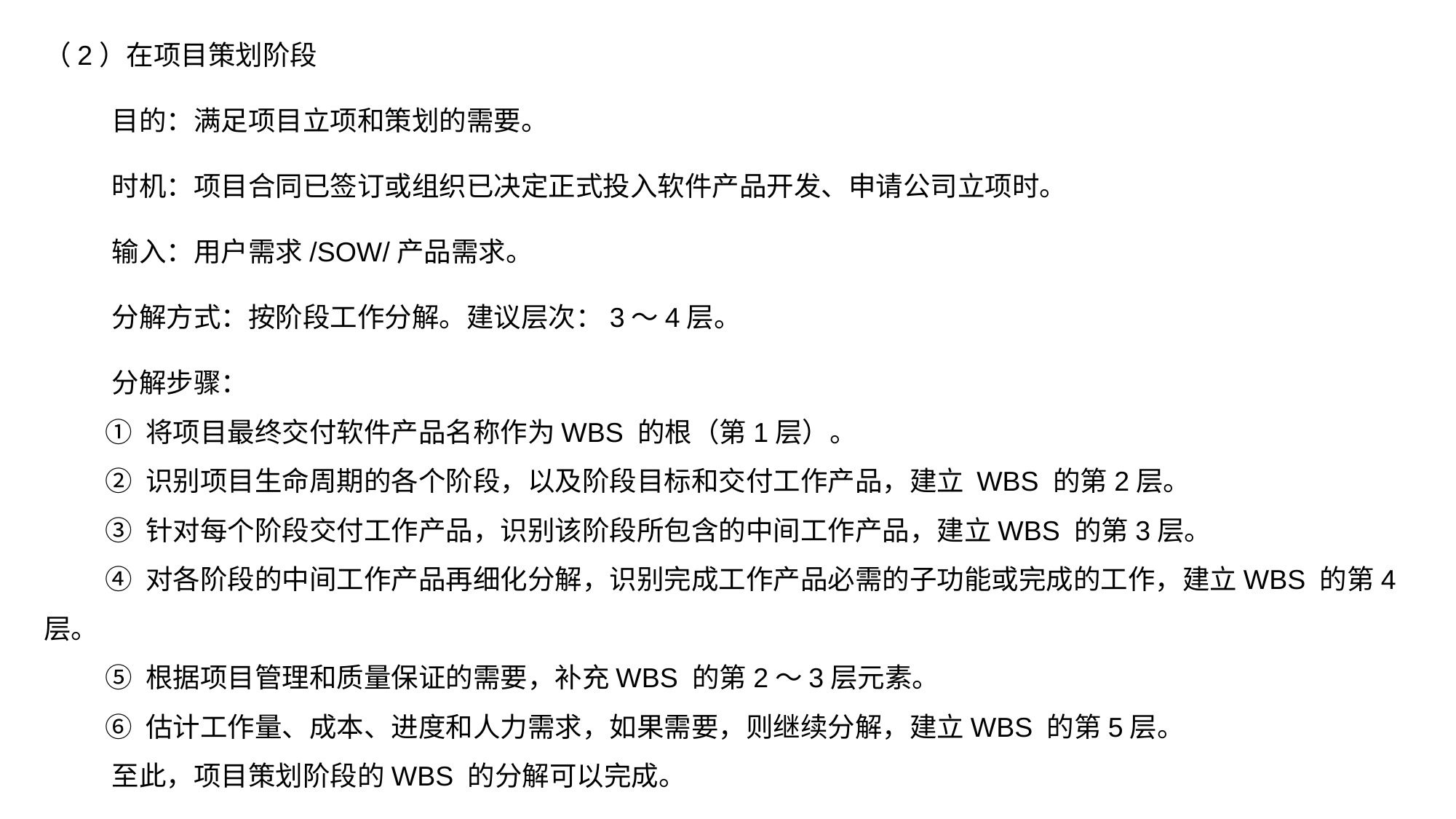

（2）在项目策划阶段
          目的：满足项目立项和策划的需要。
          时机：项目合同已签订或组织已决定正式投入软件产品开发、申请公司立项时。
          输入：用户需求/SOW/产品需求。
          分解方式：按阶段工作分解。建议层次：3～4层。
          分解步骤：
          ① 将项目最终交付软件产品名称作为WBS 的根（第1层）。
          ② 识别项目生命周期的各个阶段，以及阶段目标和交付工作产品，建立 WBS 的第2层。
          ③ 针对每个阶段交付工作产品，识别该阶段所包含的中间工作产品，建立WBS 的第3层。
          ④ 对各阶段的中间工作产品再细化分解，识别完成工作产品必需的子功能或完成的工作，建立WBS 的第4层。
          ⑤ 根据项目管理和质量保证的需要，补充WBS 的第2～3层元素。
          ⑥ 估计工作量、成本、进度和人力需求，如果需要，则继续分解，建立WBS 的第5层。
          至此，项目策划阶段的WBS 的分解可以完成。